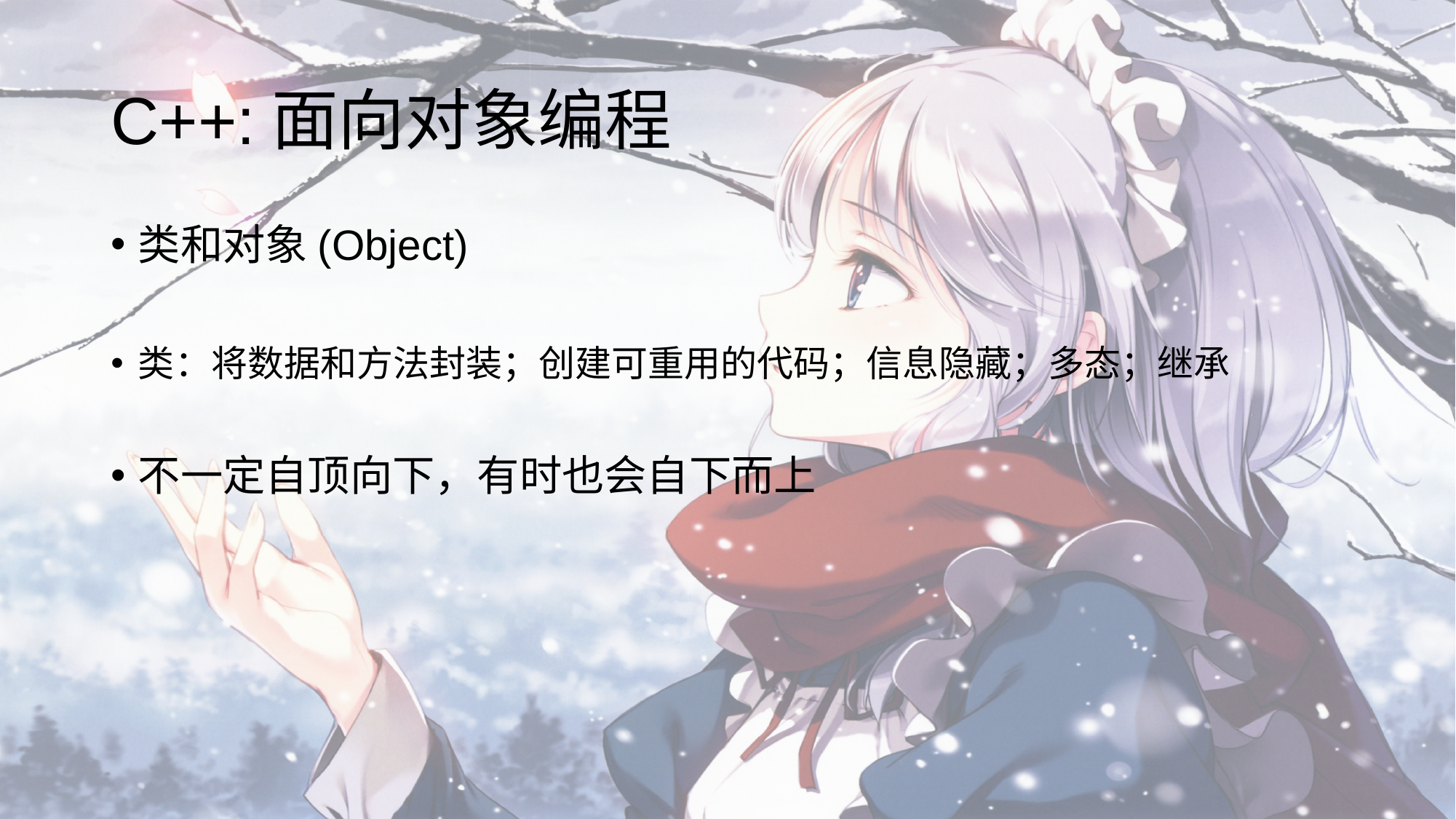

# C++:面向对象编程
类和对象(Object)

类：将数据和方法封装；创建可重用的代码；信息隐藏；多态；继承

不一定自顶向下，有时也会自下而上